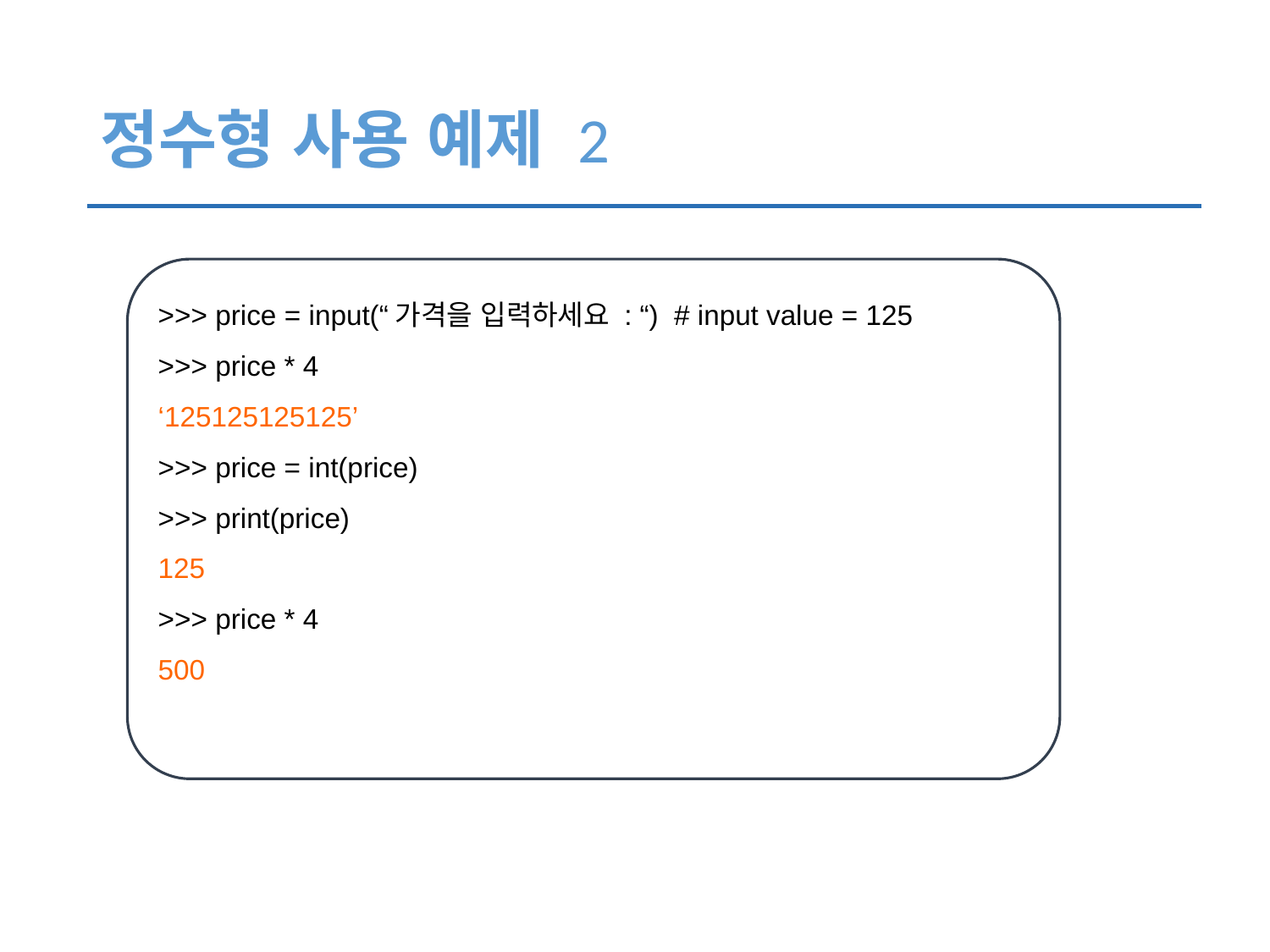

# 정수형 사용 예제 2

>>> price = input(“가격을 입력하세요 : “)  # input value = 125
>>> price * 4
‘125125125125’
>>> price = int(price)
>>> print(price)
125
>>> price * 4
500